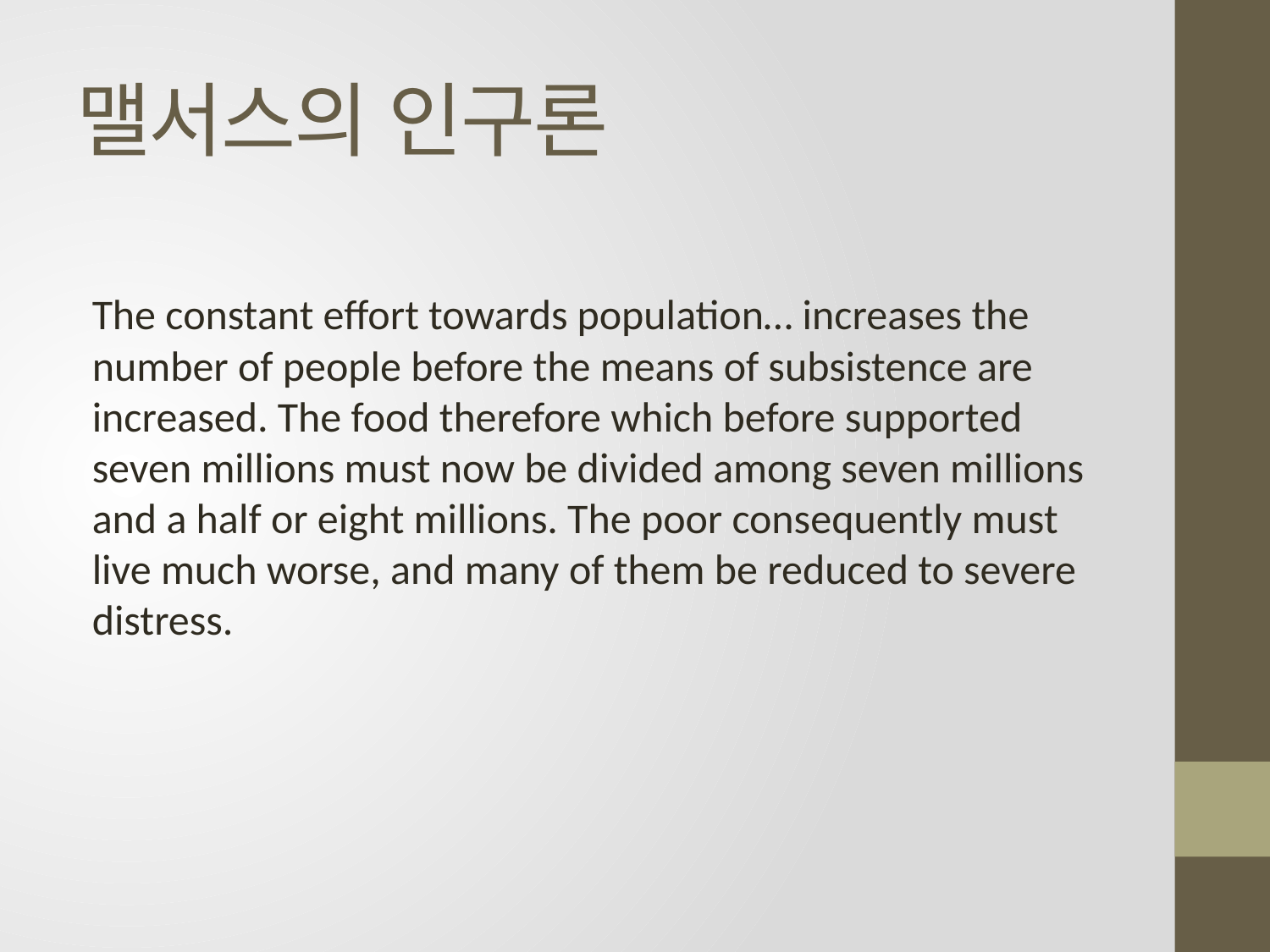

# 맬서스의 인구론

The constant effort towards population… increases the number of people before the means of subsistence are increased. The food therefore which before supported seven millions must now be divided among seven millions and a half or eight millions. The poor consequently must live much worse, and many of them be reduced to severe distress.